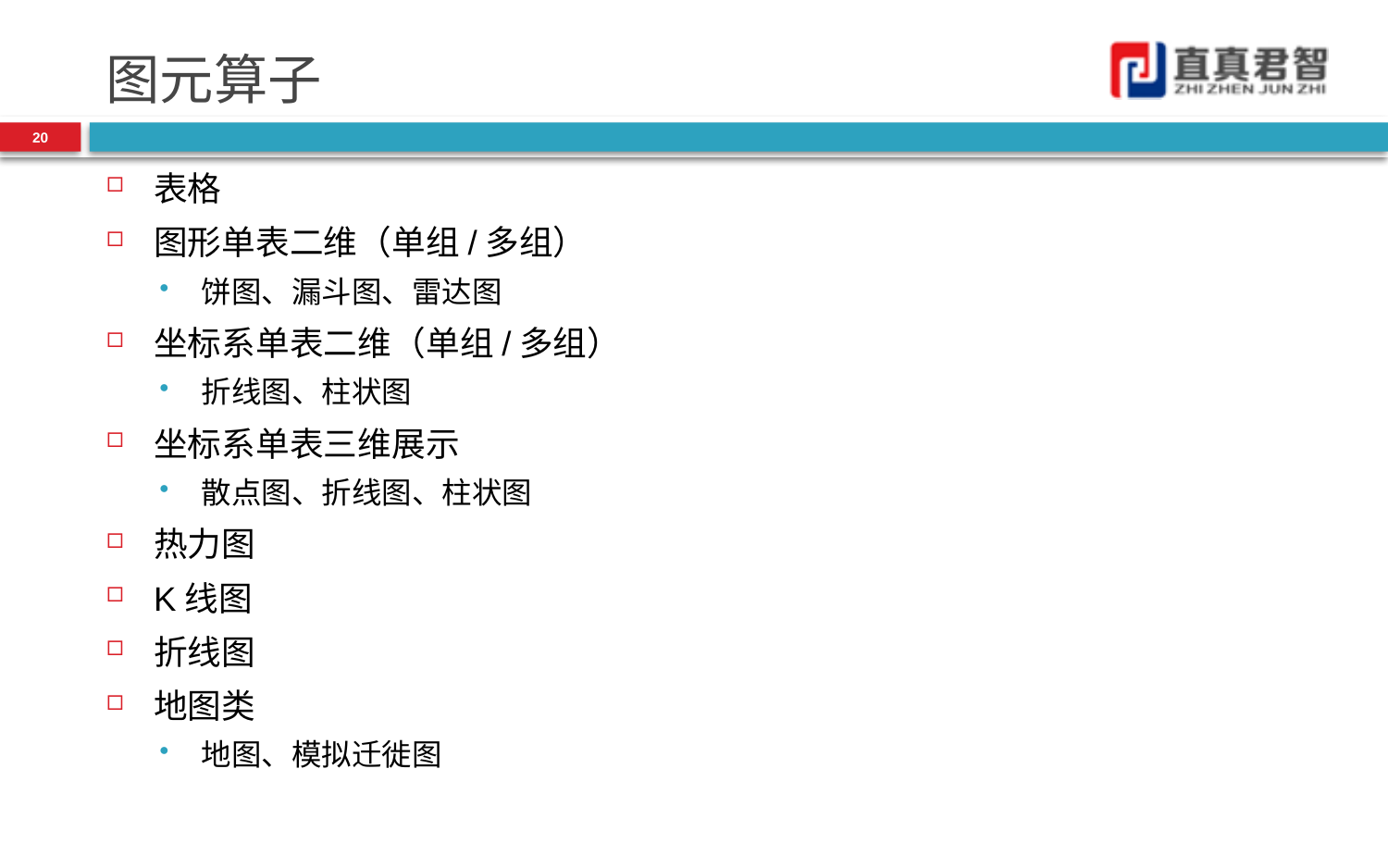

# 图元算子
20
表格
图形单表二维（单组/多组）
饼图、漏斗图、雷达图
坐标系单表二维（单组/多组）
折线图、柱状图
坐标系单表三维展示
散点图、折线图、柱状图
热力图
K线图
折线图
地图类
地图、模拟迁徙图